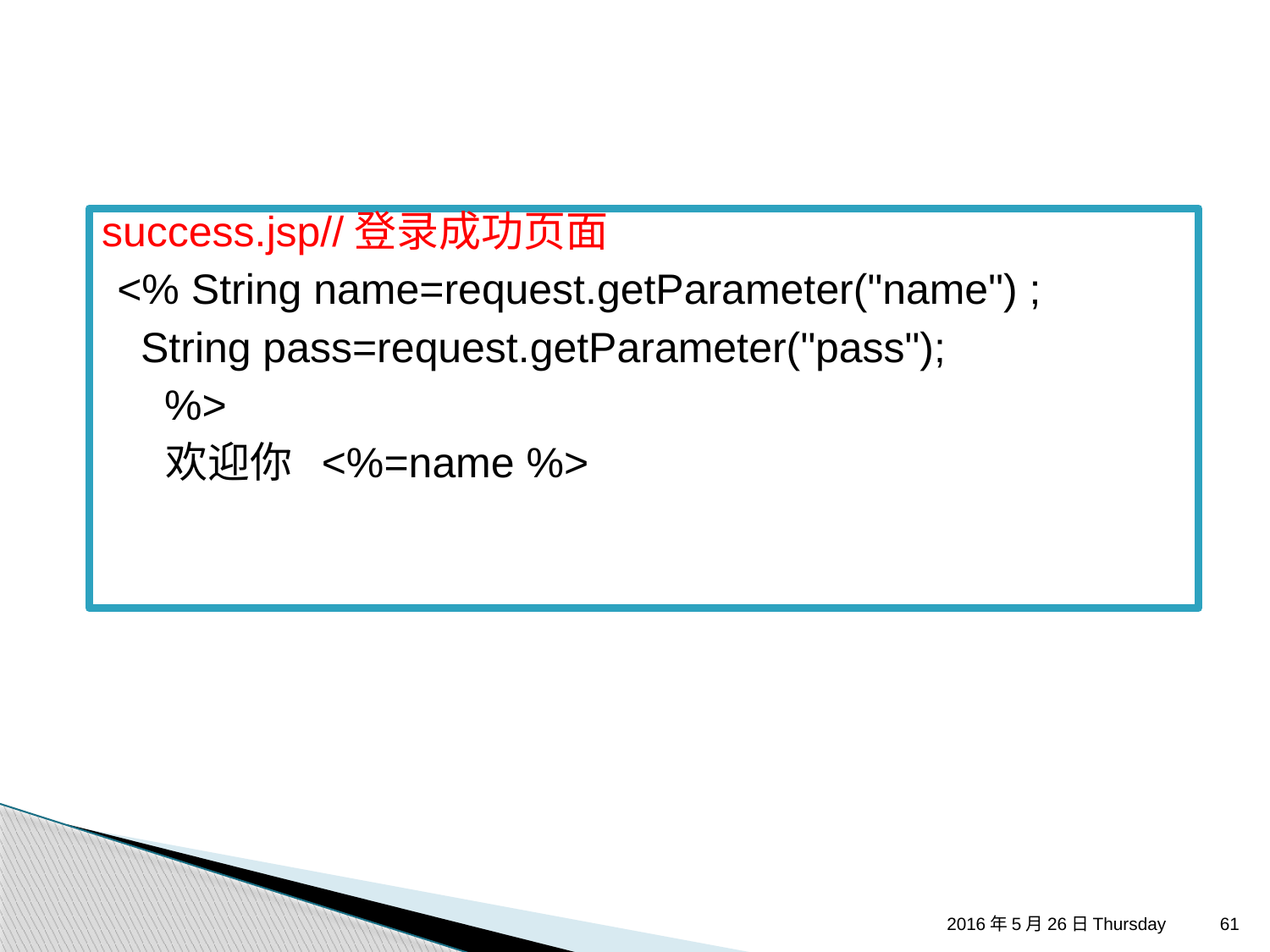

success.jsp//登录成功页面
<% String name=request.getParameter("name") ;
  String pass=request.getParameter("pass");
    %>
    欢迎你  <%=name %>
2016年5月26日Thursday
61